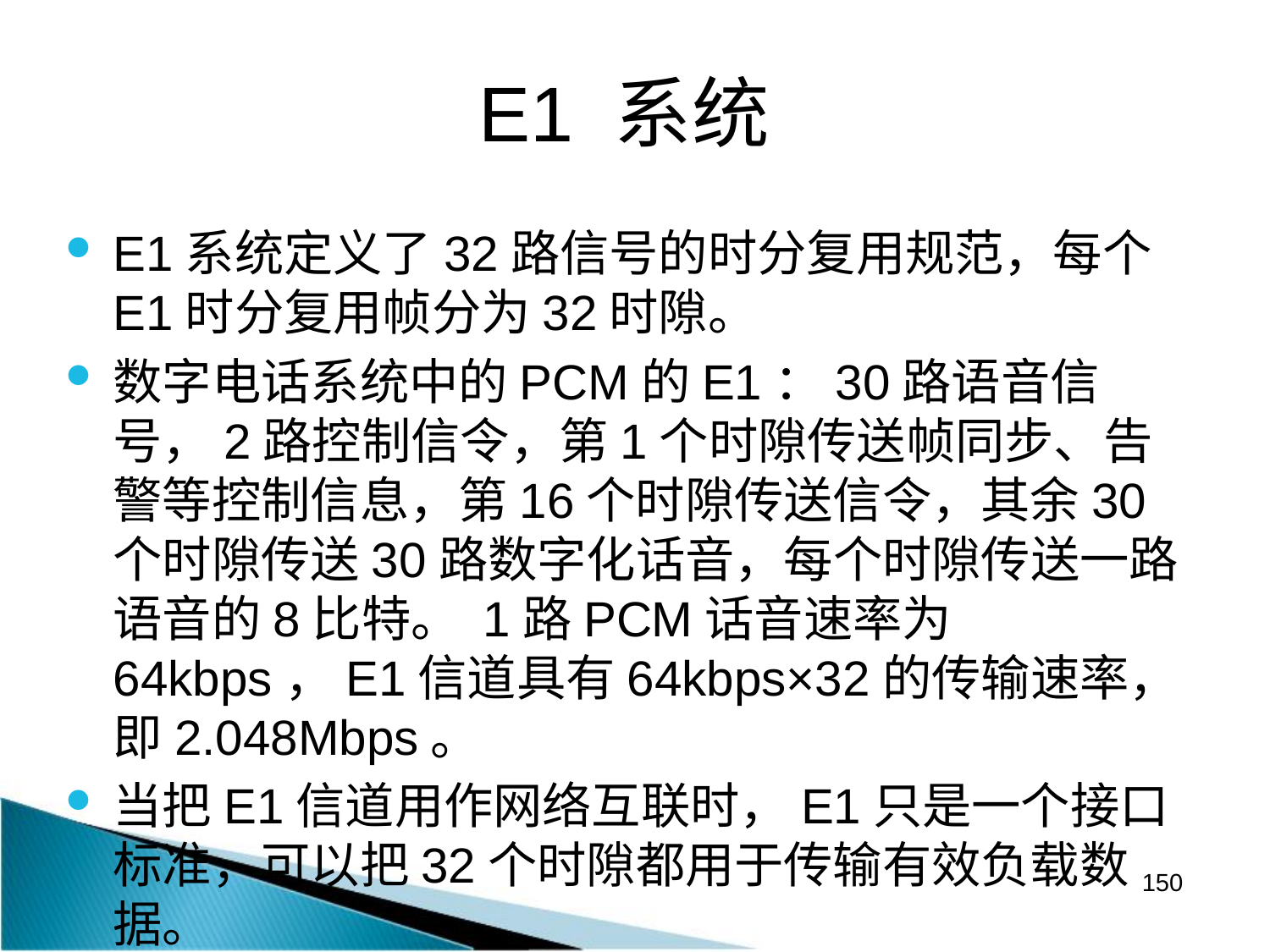

# E1 系统
E1系统定义了32路信号的时分复用规范，每个E1时分复用帧分为32时隙。
数字电话系统中的PCM的E1：30路语音信号，2路控制信令，第1个时隙传送帧同步、告警等控制信息，第16个时隙传送信令，其余30个时隙传送30路数字化话音，每个时隙传送一路语音的8比特。 1路PCM话音速率为64kbps，E1信道具有64kbps×32的传输速率，即2.048Mbps。
当把E1信道用作网络互联时，E1只是一个接口标准，可以把32个时隙都用于传输有效负载数据。
150